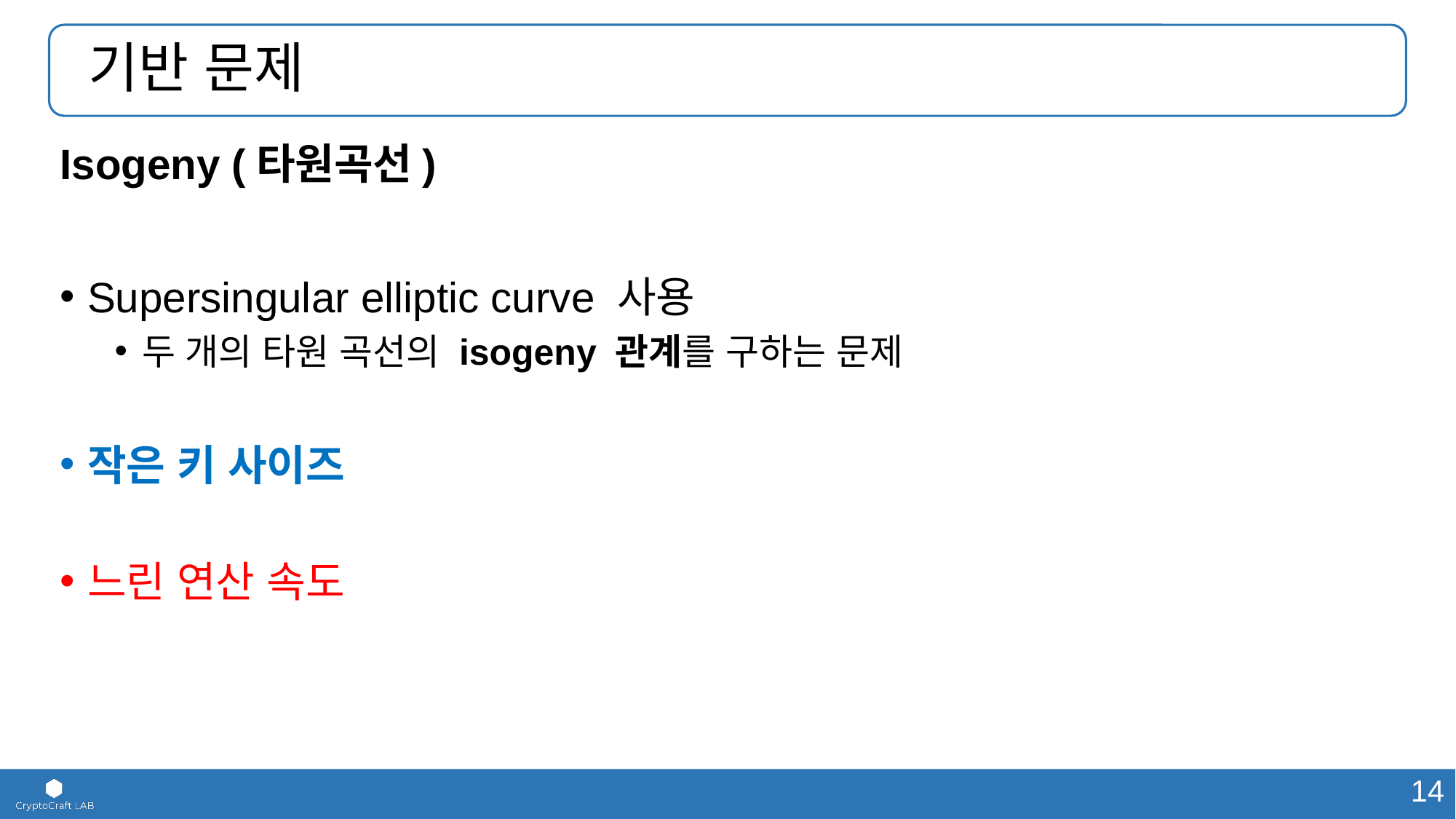

# 기반 문제
Isogeny (타원곡선)

Supersingular elliptic curve 사용
두 개의 타원 곡선의 isogeny 관계를 구하는 문제
작은 키 사이즈
느린 연산 속도